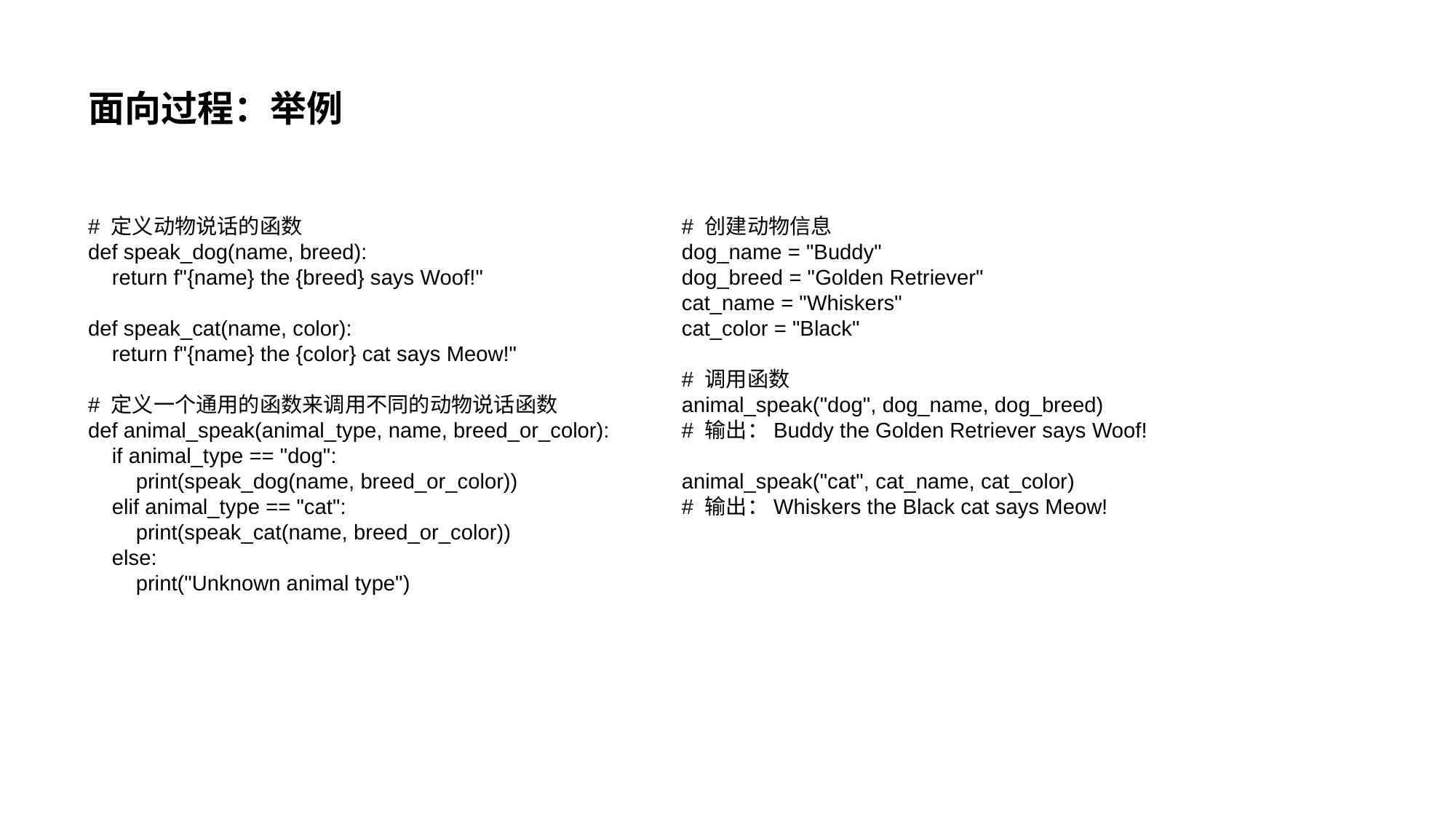

# 面向过程：举例
# 定义动物说话的函数
def speak_dog(name, breed):
    return f"{name} the {breed} says Woof!"

def speak_cat(name, color):
    return f"{name} the {color} cat says Meow!"

# 定义一个通用的函数来调用不同的动物说话函数
def animal_speak(animal_type, name, breed_or_color):
    if animal_type == "dog":
        print(speak_dog(name, breed_or_color))
    elif animal_type == "cat":
        print(speak_cat(name, breed_or_color))
    else:
        print("Unknown animal type")

# 创建动物信息
dog_name = "Buddy"
dog_breed = "Golden Retriever"
cat_name = "Whiskers"
cat_color = "Black"

# 调用函数
animal_speak("dog", dog_name, dog_breed)
# 输出：Buddy the Golden Retriever says Woof!

animal_speak("cat", cat_name, cat_color)
# 输出：Whiskers the Black cat says Meow!